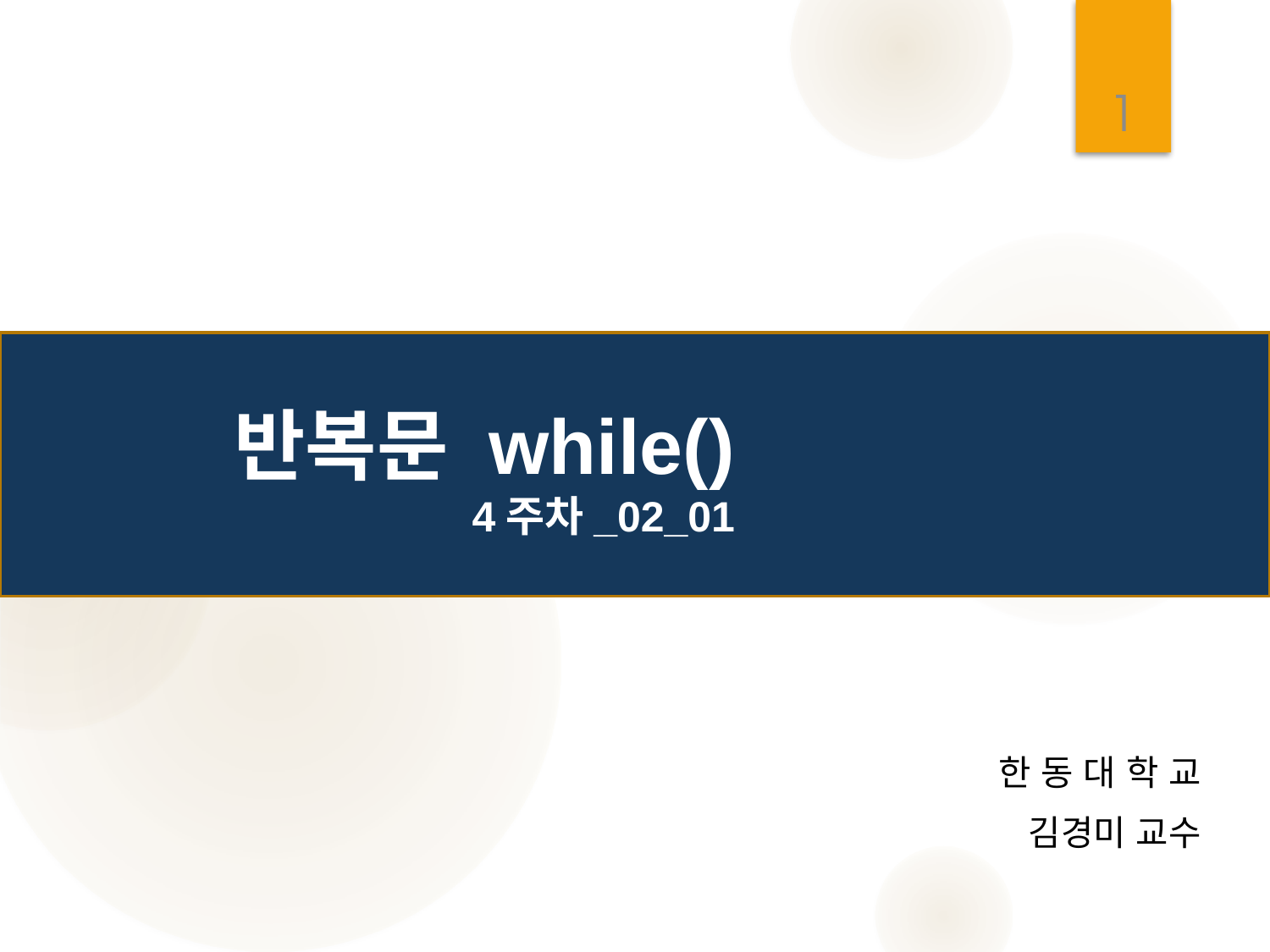

1

# 반복문 while() 4주차_02_01
한 동 대 학 교
 김경미 교수